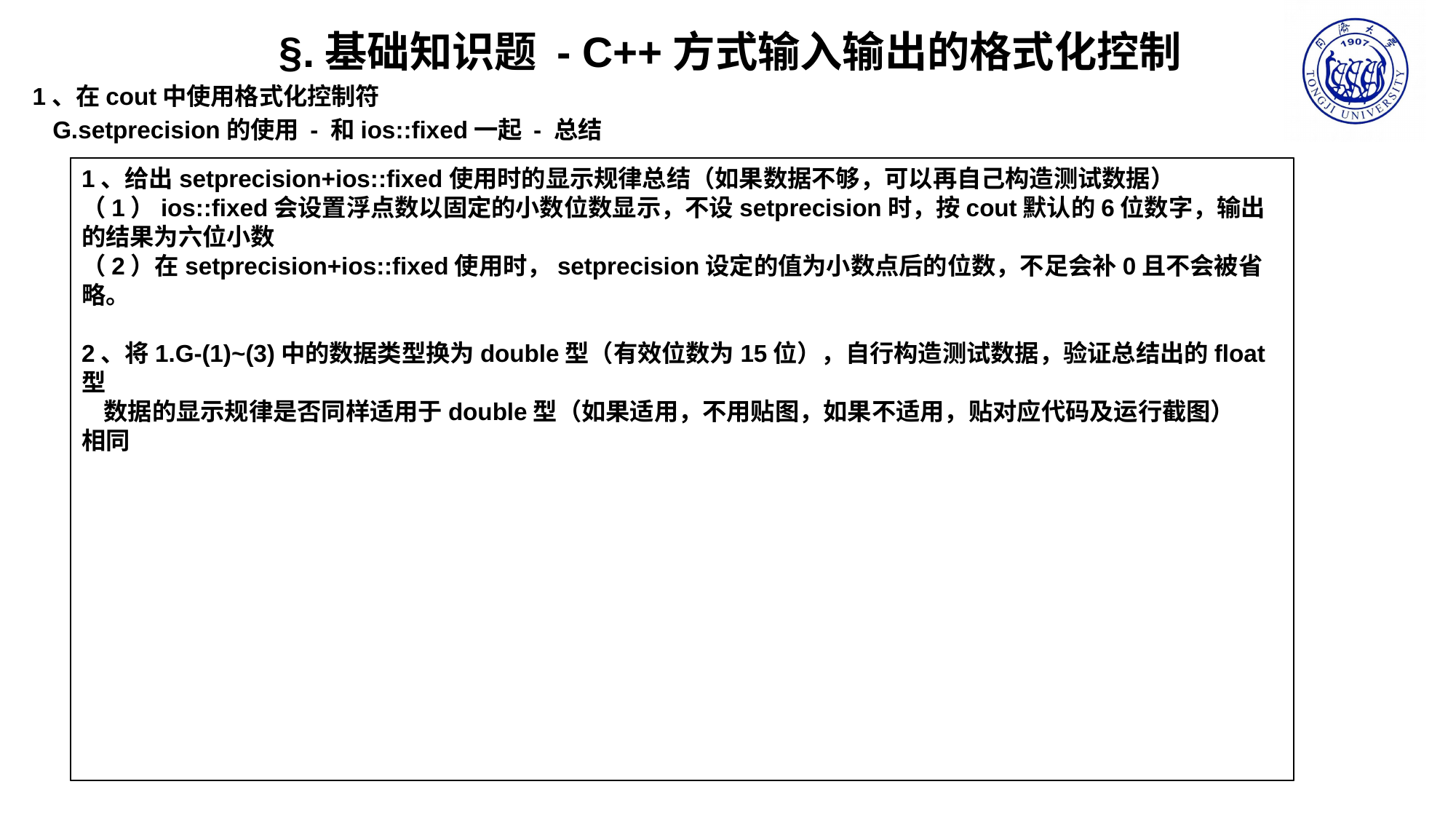

§.基础知识题 - C++方式输入输出的格式化控制
1、在cout中使用格式化控制符
   G.setprecision的使用 - 和ios::fixed一起 - 总结
1、给出setprecision+ios::fixed使用时的显示规律总结（如果数据不够，可以再自己构造测试数据）
（1）ios::fixed会设置浮点数以固定的小数位数显示，不设setprecision时，按cout默认的6位数字，输出的结果为六位小数
（2）在setprecision+ios::fixed使用时，setprecision设定的值为小数点后的位数，不足会补0且不会被省略。

2、将1.G-(1)~(3)中的数据类型换为double型（有效位数为15位），自行构造测试数据，验证总结出的float型
   数据的显示规律是否同样适用于double型（如果适用，不用贴图，如果不适用，贴对应代码及运行截图）
相同